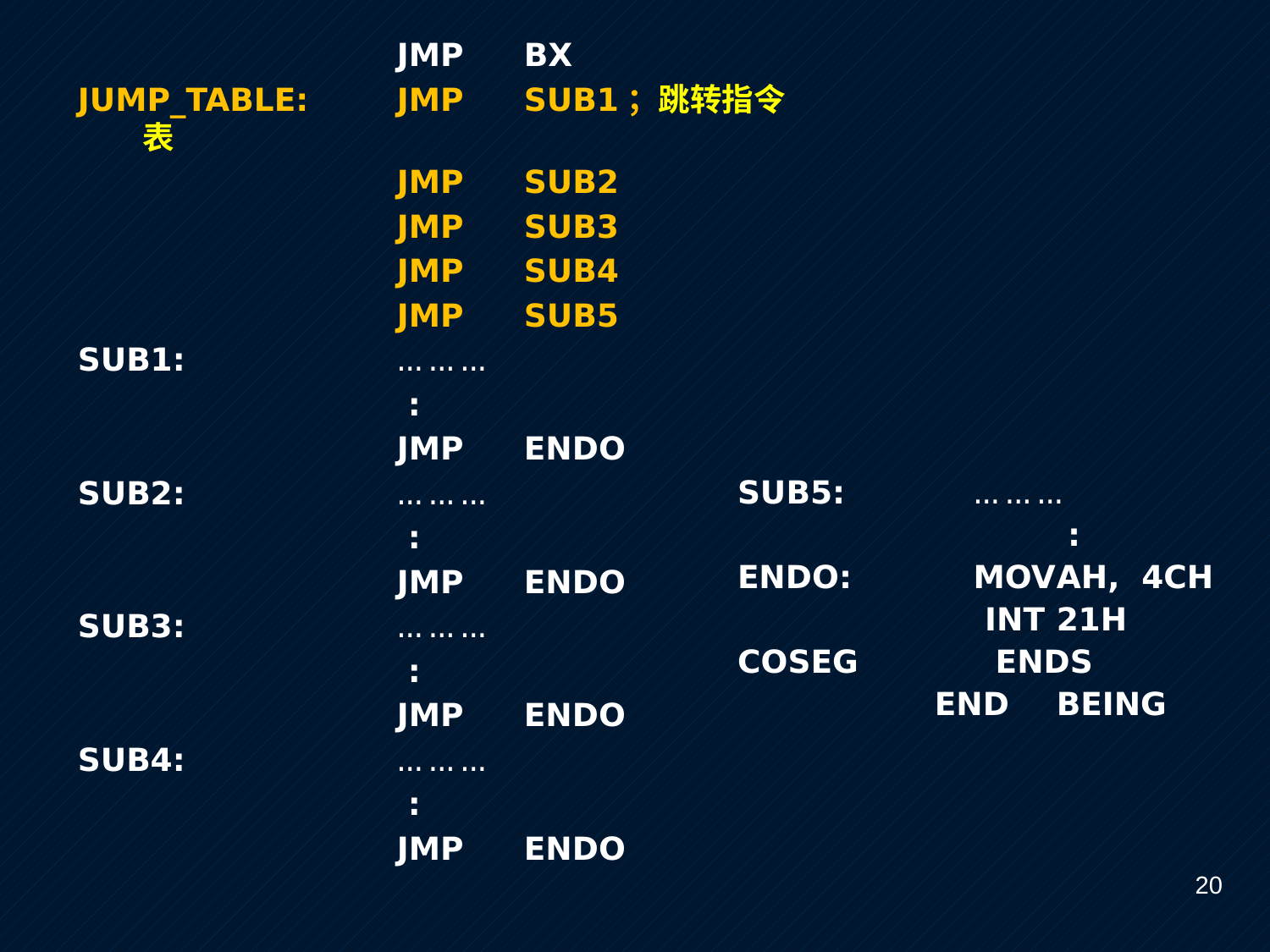

JMP	BX
JUMP_TABLE:	JMP	SUB1；跳转指令表
			JMP	SUB2
			JMP	SUB3
			JMP	SUB4
			JMP	SUB5
SUB1:		………
			 :
			JMP	ENDO
SUB2:		………
			 :
			JMP	ENDO
SUB3:		………
			 :
			JMP	ENDO
SUB4:		………
			 :
			JMP	ENDO
SUB5:	    ………
			 :
ENDO:	    MOV	AH,  4CH
		     INT	21H
COSEG	      ENDS
	            END	BEING

20